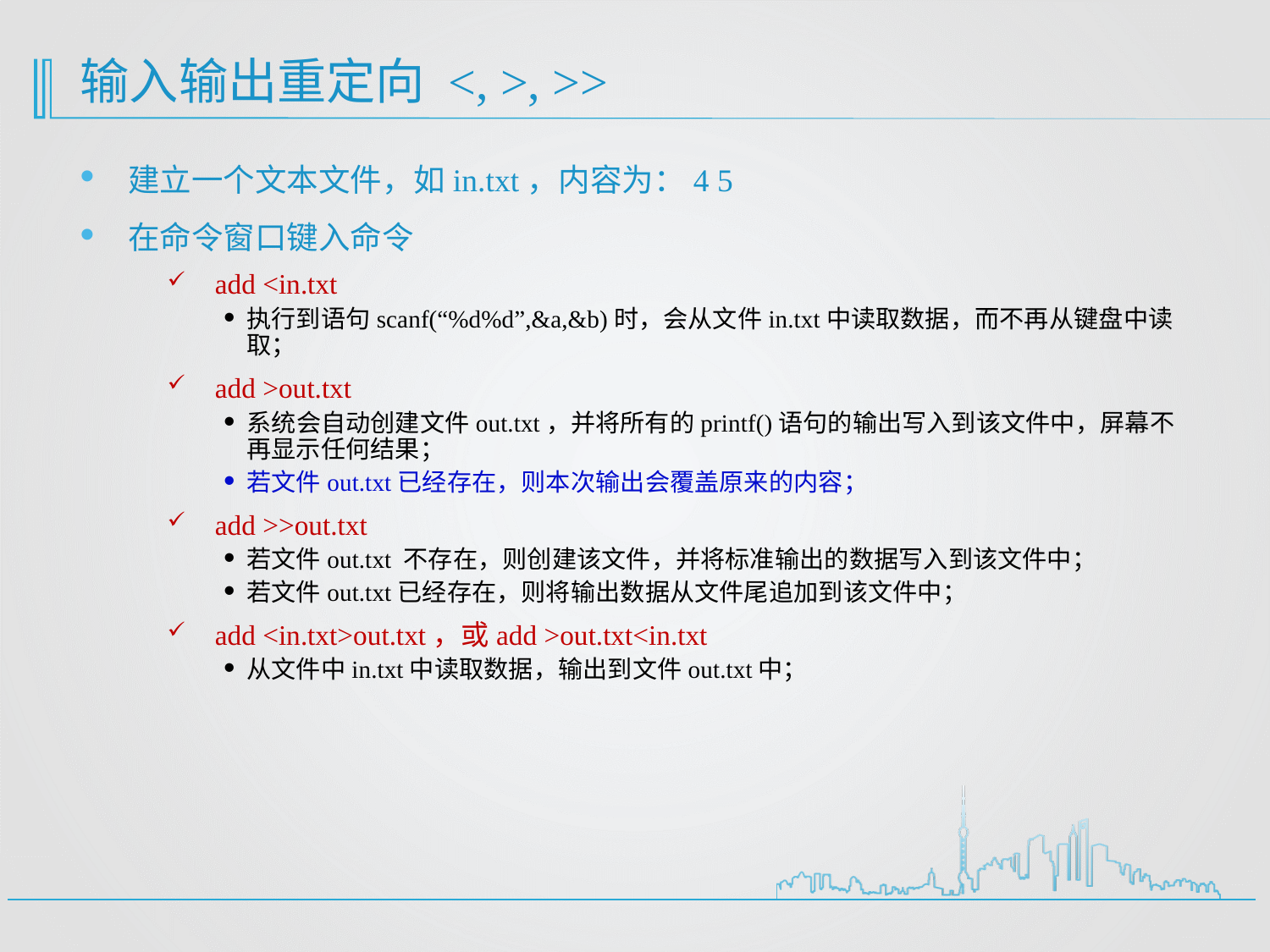

# 输入输出重定向 <, >, >>
建立一个文本文件，如in.txt，内容为：4 5
在命令窗口键入命令
add <in.txt
执行到语句scanf(“%d%d”,&a,&b)时，会从文件in.txt中读取数据，而不再从键盘中读取；
add >out.txt
系统会自动创建文件out.txt，并将所有的printf()语句的输出写入到该文件中，屏幕不再显示任何结果；
若文件out.txt已经存在，则本次输出会覆盖原来的内容；
add >>out.txt
若文件out.txt 不存在，则创建该文件，并将标准输出的数据写入到该文件中；
若文件out.txt已经存在，则将输出数据从文件尾追加到该文件中；
add <in.txt>out.txt，或add >out.txt<in.txt
从文件中in.txt中读取数据，输出到文件out.txt中；